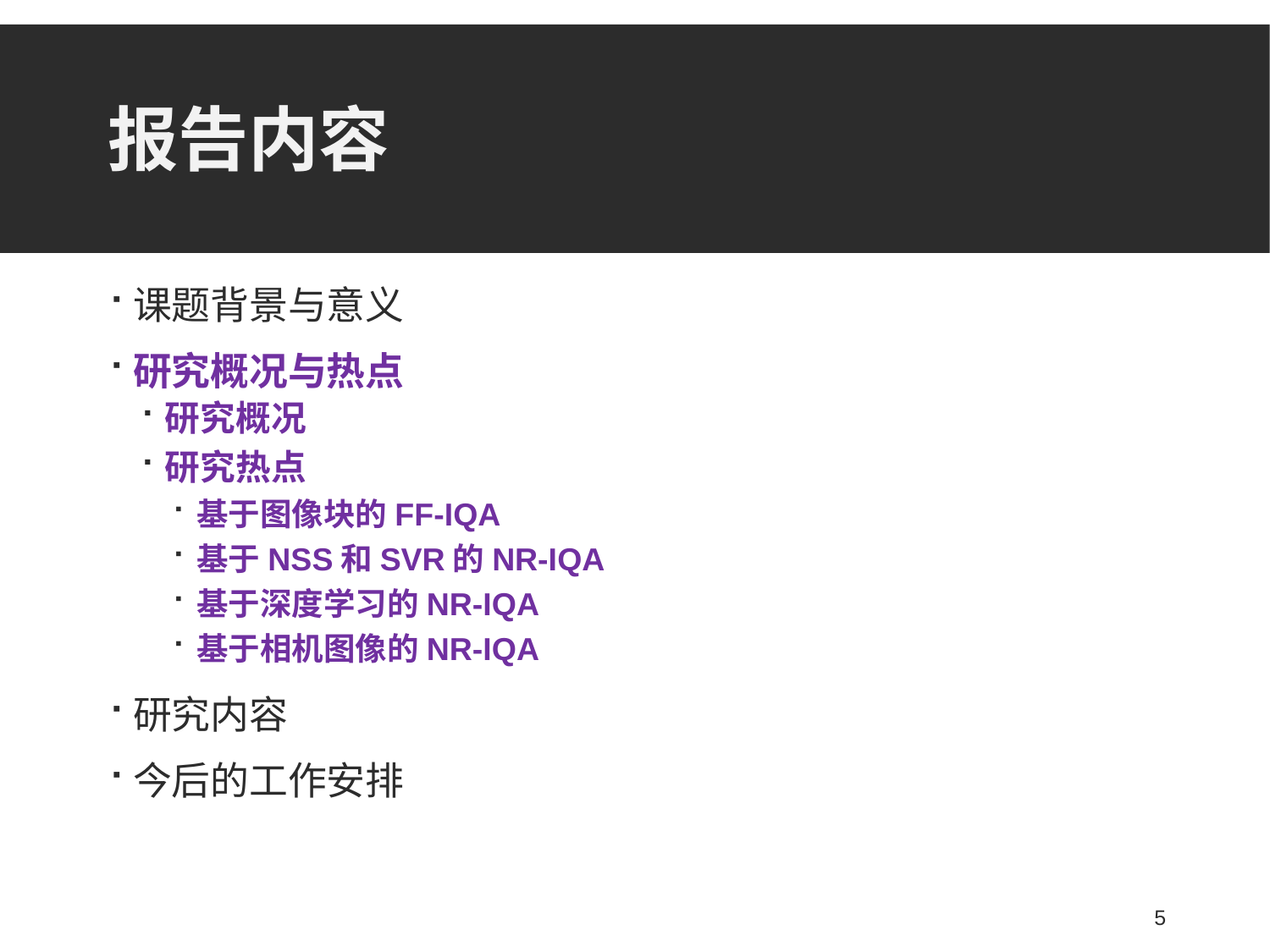

# 报告内容
课题背景与意义
研究概况与热点
研究概况
研究热点
基于图像块的FF-IQA
基于NSS和SVR的NR-IQA
基于深度学习的NR-IQA
基于相机图像的NR-IQA
研究内容
今后的工作安排

5